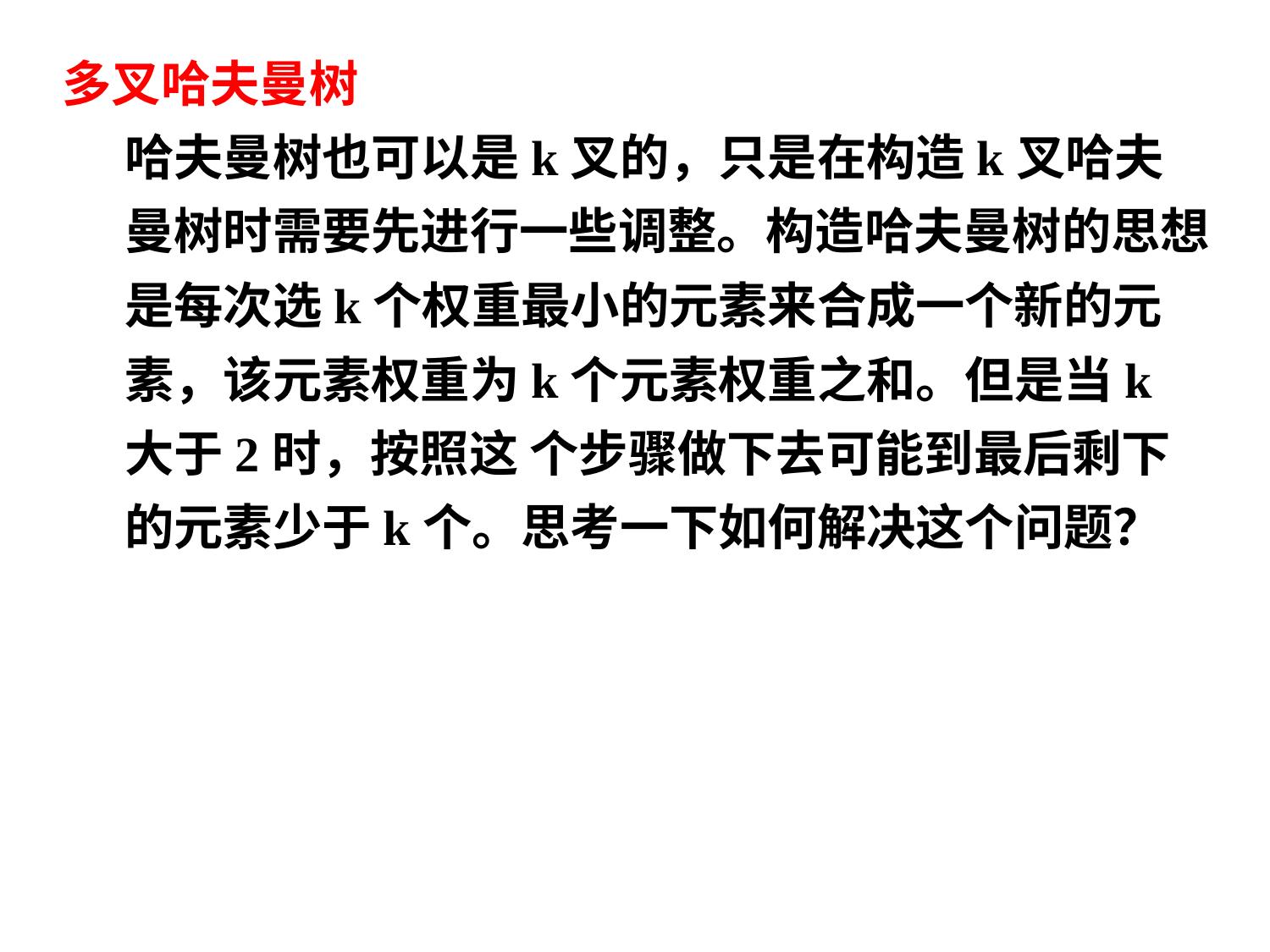

多叉哈夫曼树
哈夫曼树也可以是k叉的，只是在构造k叉哈夫曼树时需要先进行一些调整。构造哈夫曼树的思想是每次选k个权重最小的元素来合成一个新的元素，该元素权重为k个元素权重之和。但是当k大于2时，按照这 个步骤做下去可能到最后剩下的元素少于k个。思考一下如何解决这个问题？